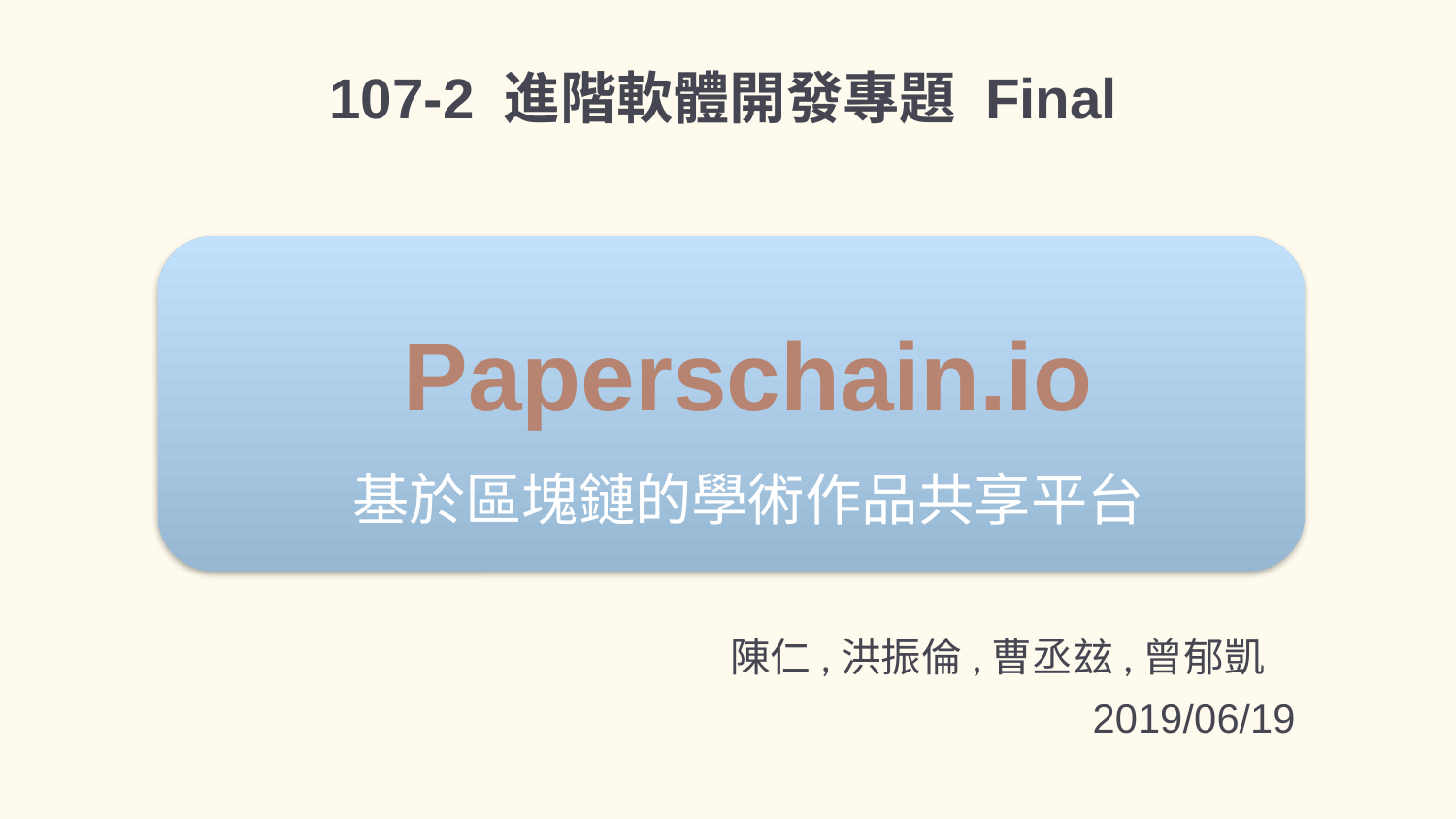

107-2 進階軟體開發專題 Final

# Paperschain.io 基於區塊鏈的學術作品共享平台
陳仁,洪振倫,曹丞玆,曾郁凱
2019/06/19